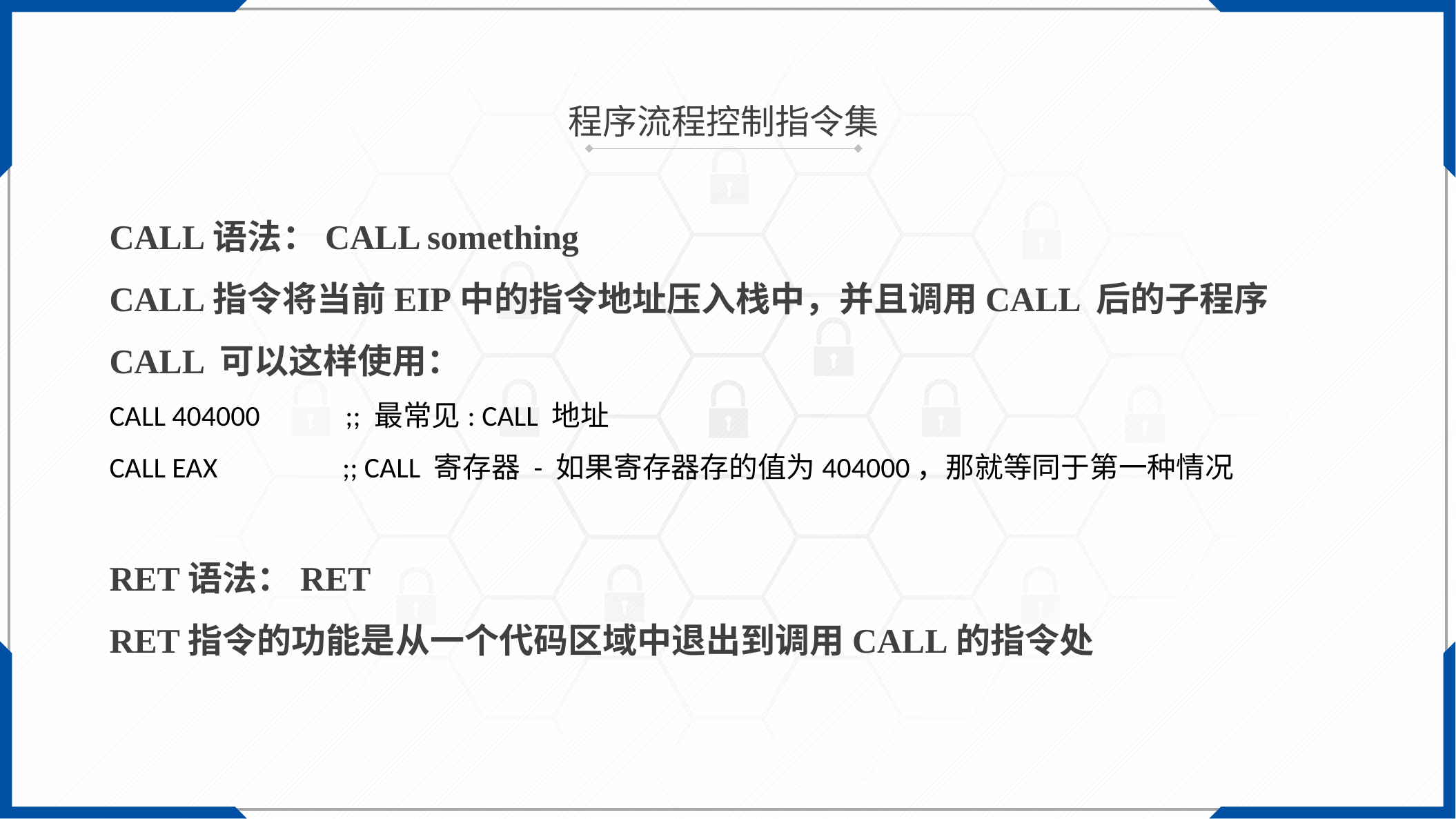

程序流程控制指令集
CALL语法：CALL something
CALL指令将当前EIP中的指令地址压入栈中，并且调用CALL 后的子程序
CALL 可以这样使用：
CALL 404000             ;; 最常见: CALL 地址
CALL EAX                   ;; CALL 寄存器 - 如果寄存器存的值为404000，那就等同于第一种情况

RET语法：RET
RET指令的功能是从一个代码区域中退出到调用CALL的指令处